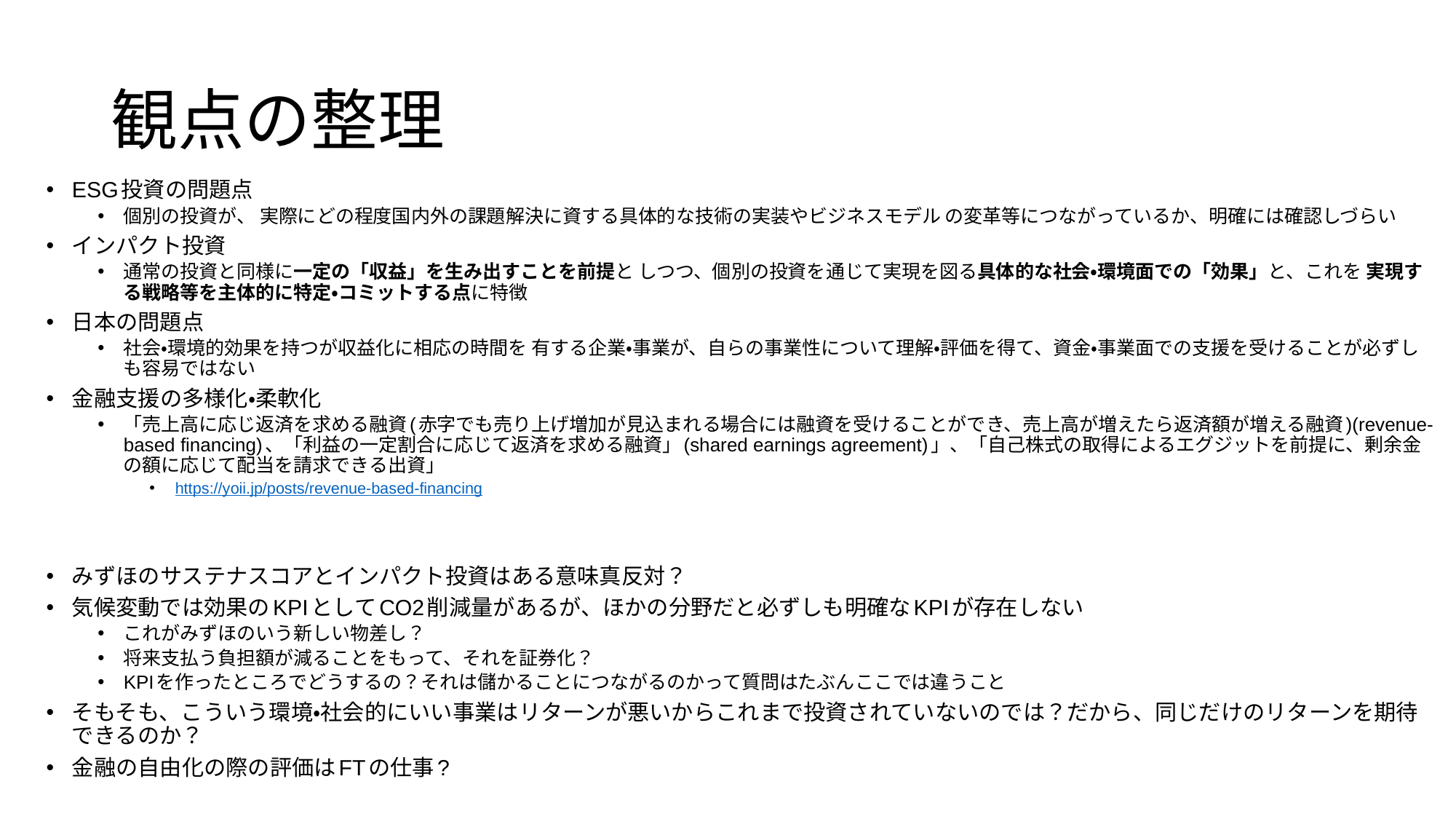

# 観点の整理
ESG投資の問題点
個別の投資が、 実際にどの程度国内外の課題解決に資する具体的な技術の実装やビジネスモデル の変革等につながっているか、明確には確認しづらい
インパクト投資
通常の投資と同様に一定の「収益」を生み出すことを前提と しつつ、個別の投資を通じて実現を図る具体的な社会・環境面での「効果」と、これを 実現する戦略等を主体的に特定・コミットする点に特徴
日本の問題点
社会・環境的効果を持つが収益化に相応の時間を 有する企業・事業が、自らの事業性について理解・評価を得て、資金・事業面での支援を受けることが必ずしも容易ではない
金融支援の多様化・柔軟化
「売上高に応じ返済を求める融資(赤字でも売り上げ増加が見込まれる場合には融資を受けることができ、売上高が増えたら返済額が増える融資)(revenue-based financing)、「利益の一定割合に応じて返済を求める融資」(shared earnings agreement)」、「自己株式の取得によるエグジットを前提に、剰余金の額に応じて配当を請求できる出資」
https://yoii.jp/posts/revenue-based-financing

みずほのサステナスコアとインパクト投資はある意味真反対？
気候変動では効果のKPIとしてCO2削減量があるが、ほかの分野だと必ずしも明確なKPIが存在しない
これがみずほのいう新しい物差し？
将来支払う負担額が減ることをもって、それを証券化？
KPIを作ったところでどうするの？それは儲かることにつながるのかって質問はたぶんここでは違うこと
そもそも、こういう環境・社会的にいい事業はリターンが悪いからこれまで投資されていないのでは？だから、同じだけのリターンを期待できるのか？
金融の自由化の際の評価はFTの仕事?